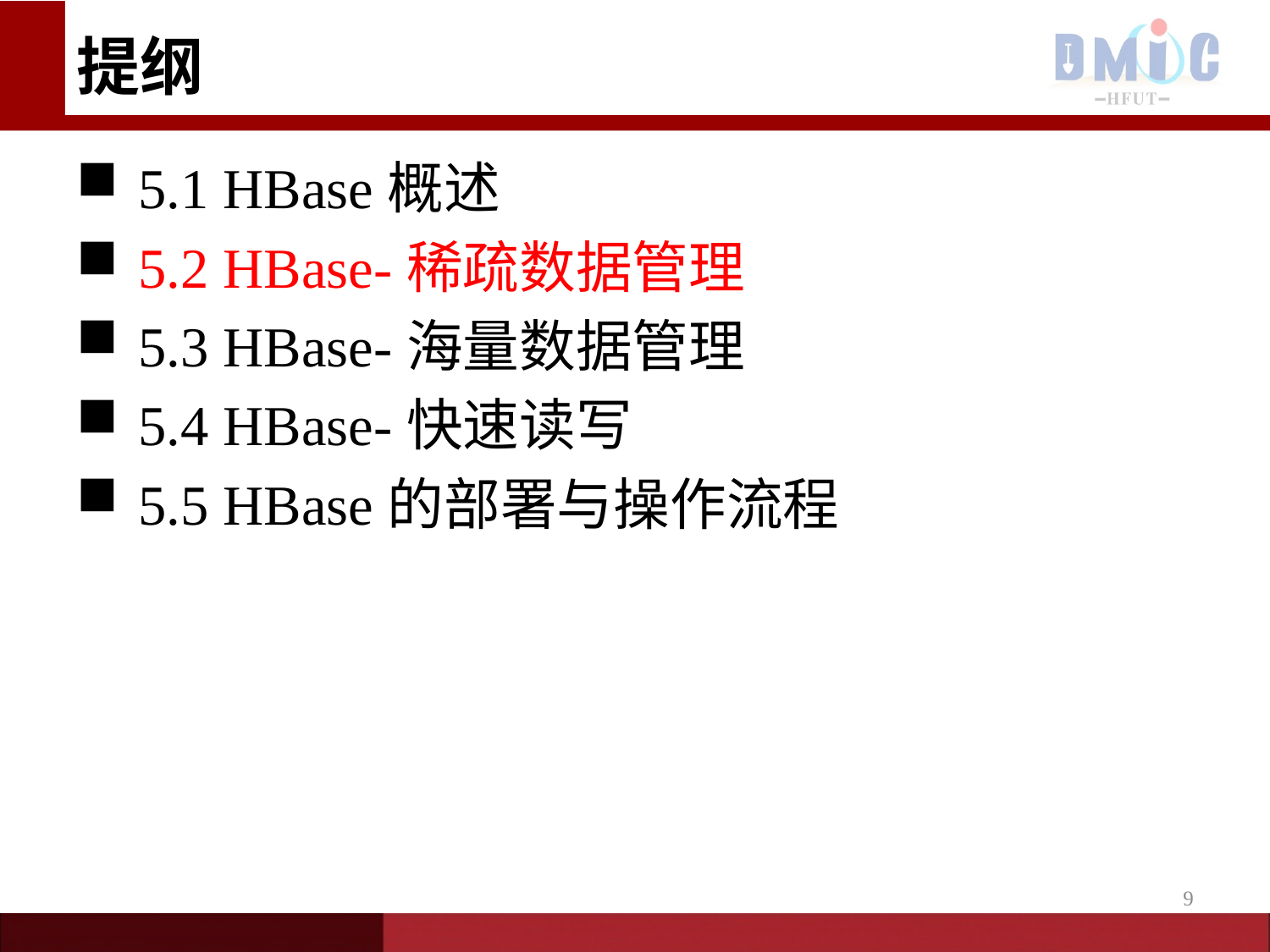

# 提纲
 5.1 HBase概述
 5.2 HBase-稀疏数据管理
 5.3 HBase-海量数据管理
 5.4 HBase-快速读写
 5.5 HBase的部署与操作流程

9